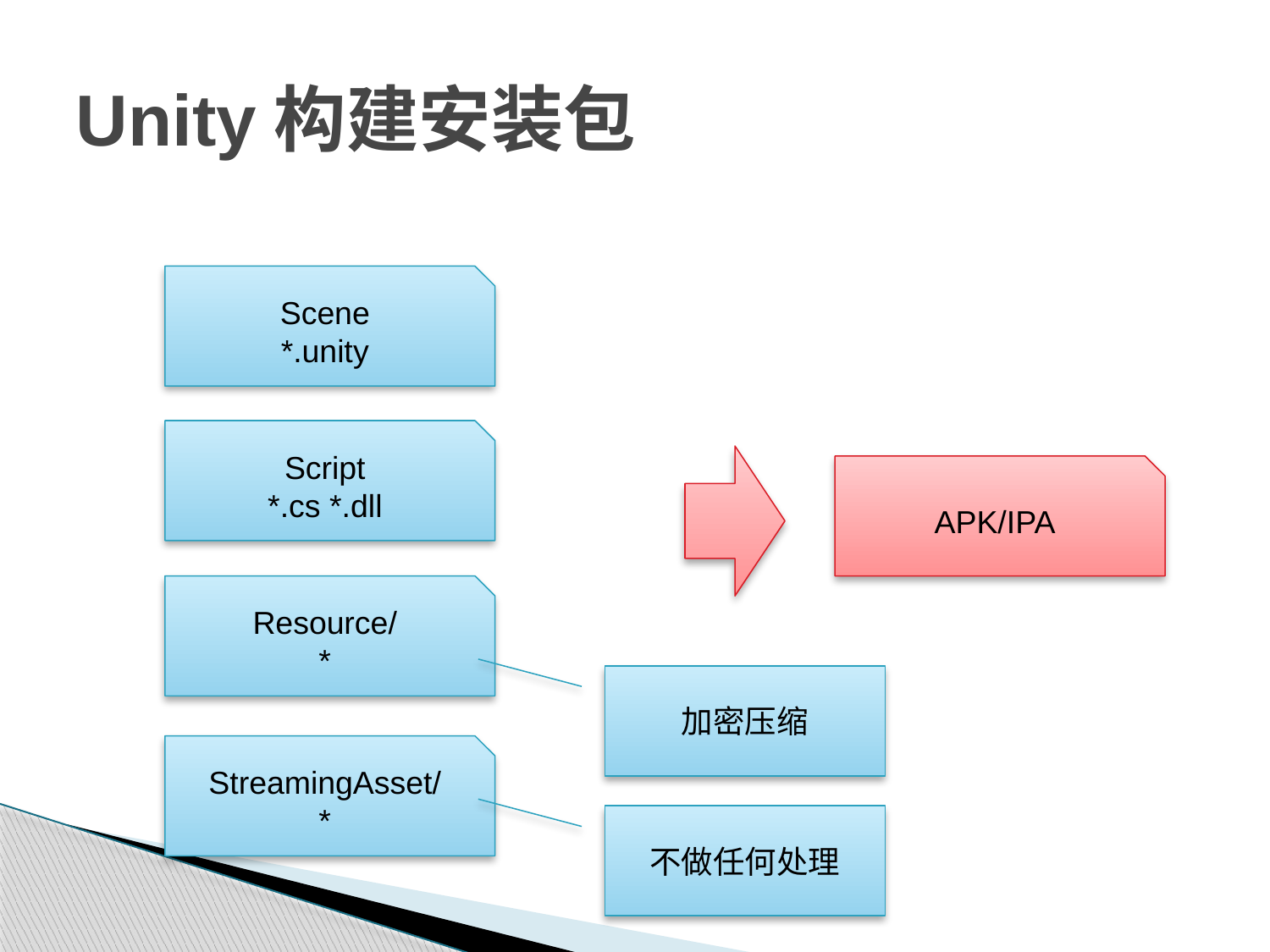

# Unity构建安装包
Scene
*.unity
Script
*.cs *.dll

APK/IPA
Resource/
*
加密压缩
StreamingAsset/
*
不做任何处理